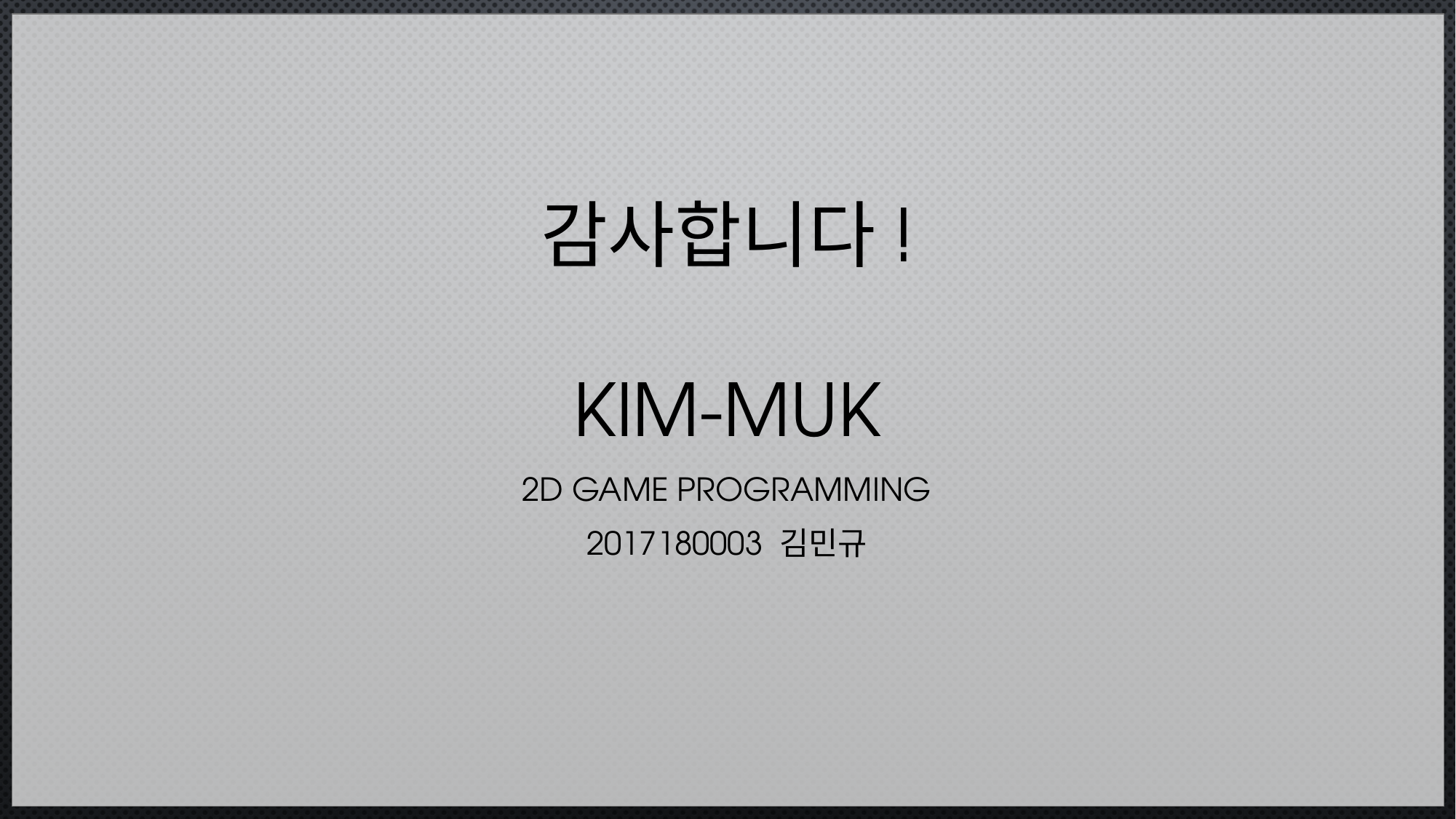

# 감사합니다! Kim-MUK
2D Game Programming
2017180003 김민규